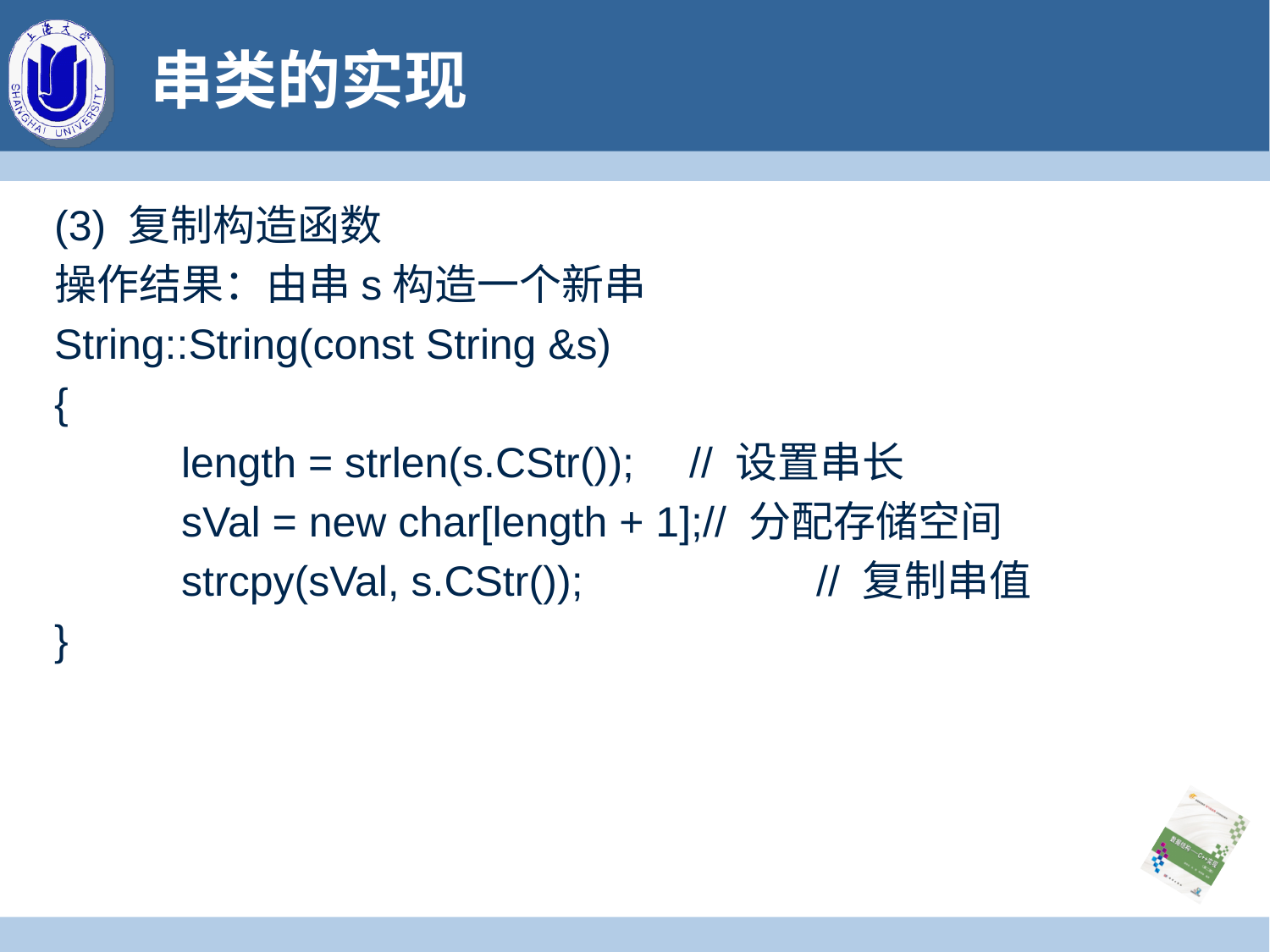

# 串类的实现
(3) 复制构造函数
操作结果：由串s构造一个新串
String::String(const String &s)
{
	length = strlen(s.CStr());	// 设置串长
	sVal = new char[length + 1];// 分配存储空间
	strcpy(sVal, s.CStr());		// 复制串值
}